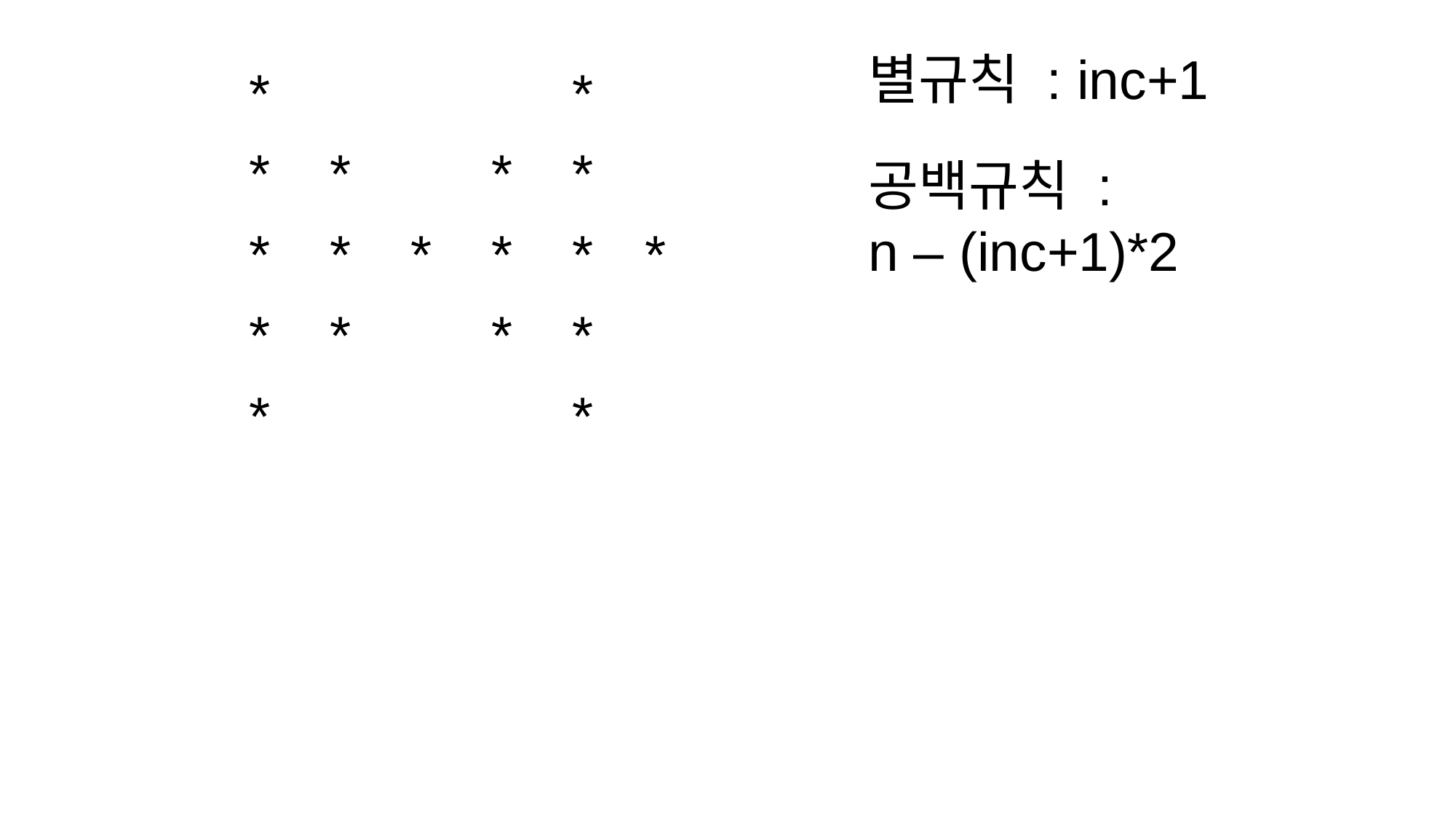

별규칙 : inc+1
*

*
*
*

*
*
공백규칙 :
n – (inc+1)*2
*
*
*
*
*
*
*
*

*
*
*

*